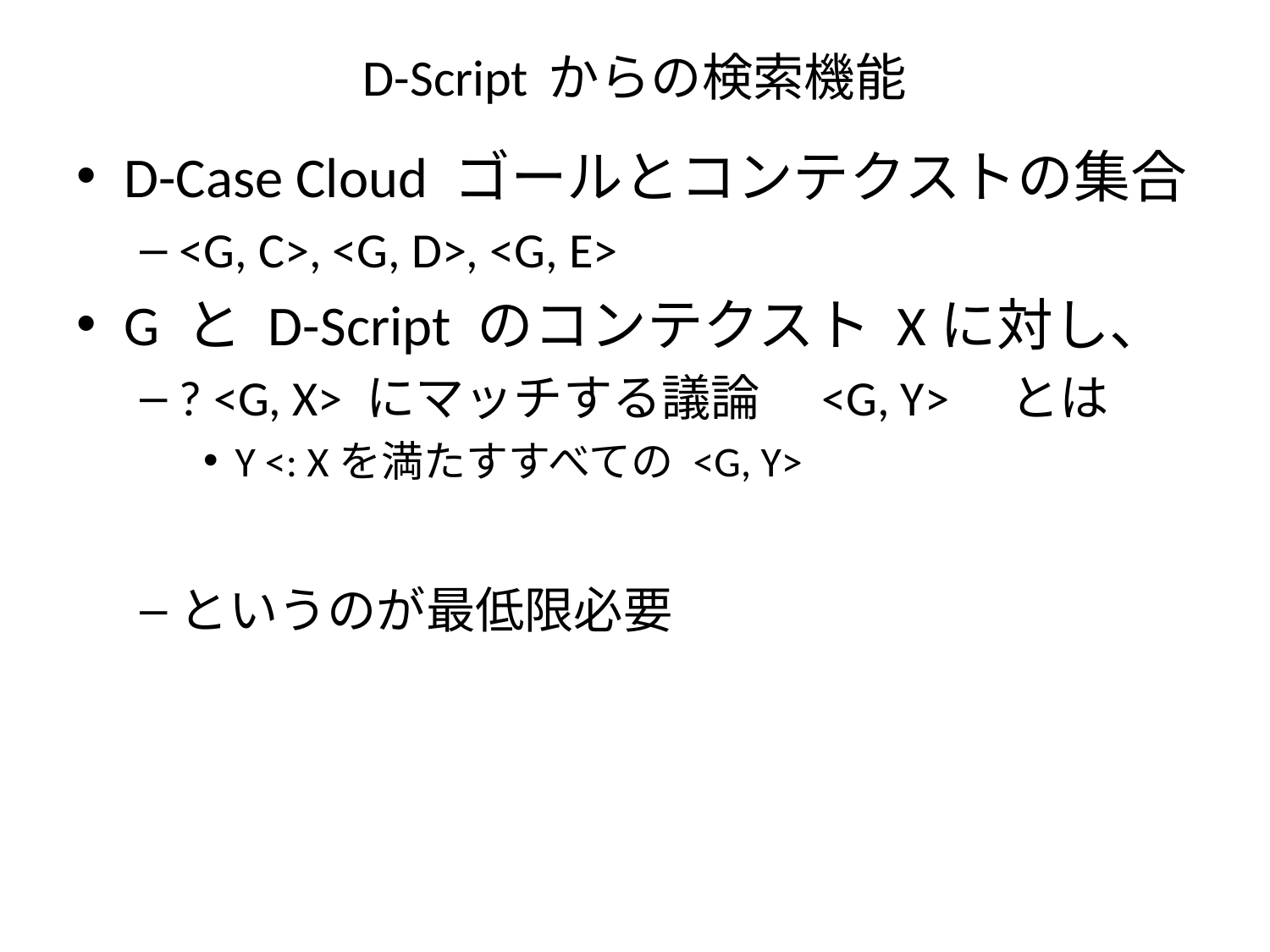

# D-Script からの検索機能
D-Case Cloud ゴールとコンテクストの集合
<G, C>, <G, D>, <G, E>
G と D-Script のコンテクスト Xに対し、
? <G, X> にマッチする議論　<G, Y>　とは
Y <: Xを満たすすべての <G, Y>

というのが最低限必要